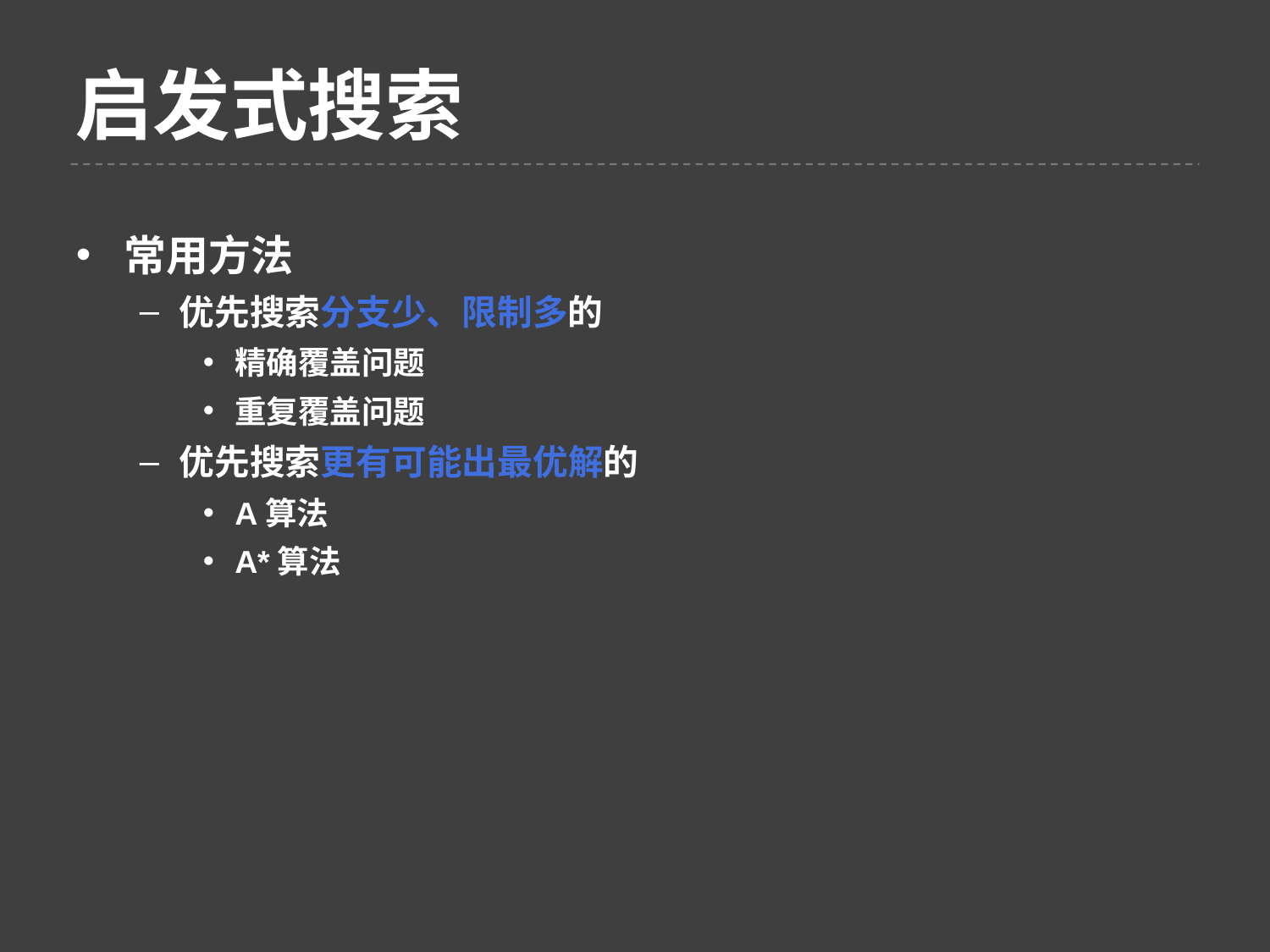

启发式搜索

常用方法
优先搜索分支少、限制多的
精确覆盖问题
重复覆盖问题
优先搜索更有可能出最优解的
A算法
A*算法